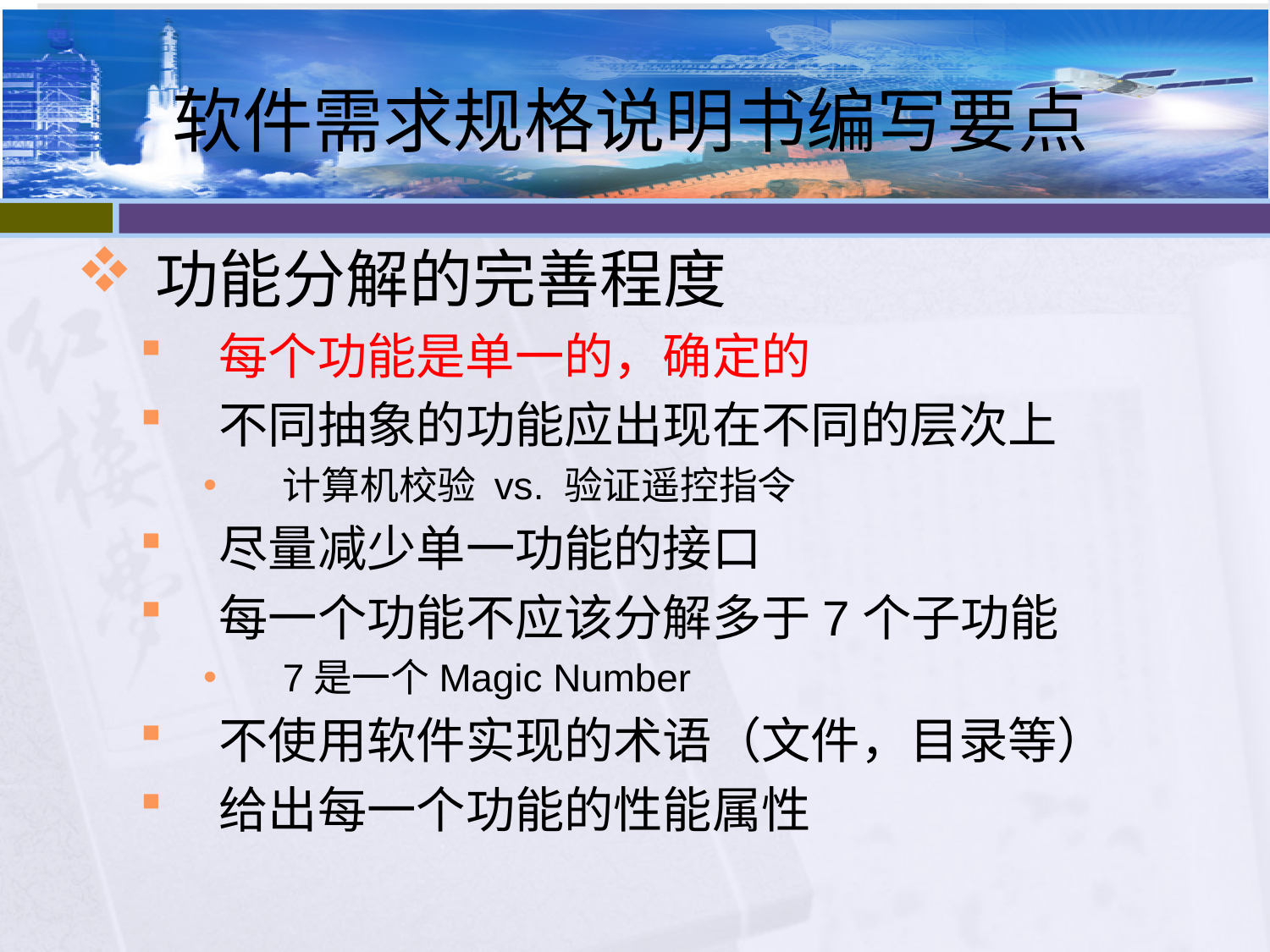

# 软件需求规格说明书编写要点

功能分解的完善程度
每个功能是单一的，确定的
不同抽象的功能应出现在不同的层次上
计算机校验 vs. 验证遥控指令
尽量减少单一功能的接口
每一个功能不应该分解多于7个子功能
7是一个Magic Number
不使用软件实现的术语（文件，目录等）
给出每一个功能的性能属性